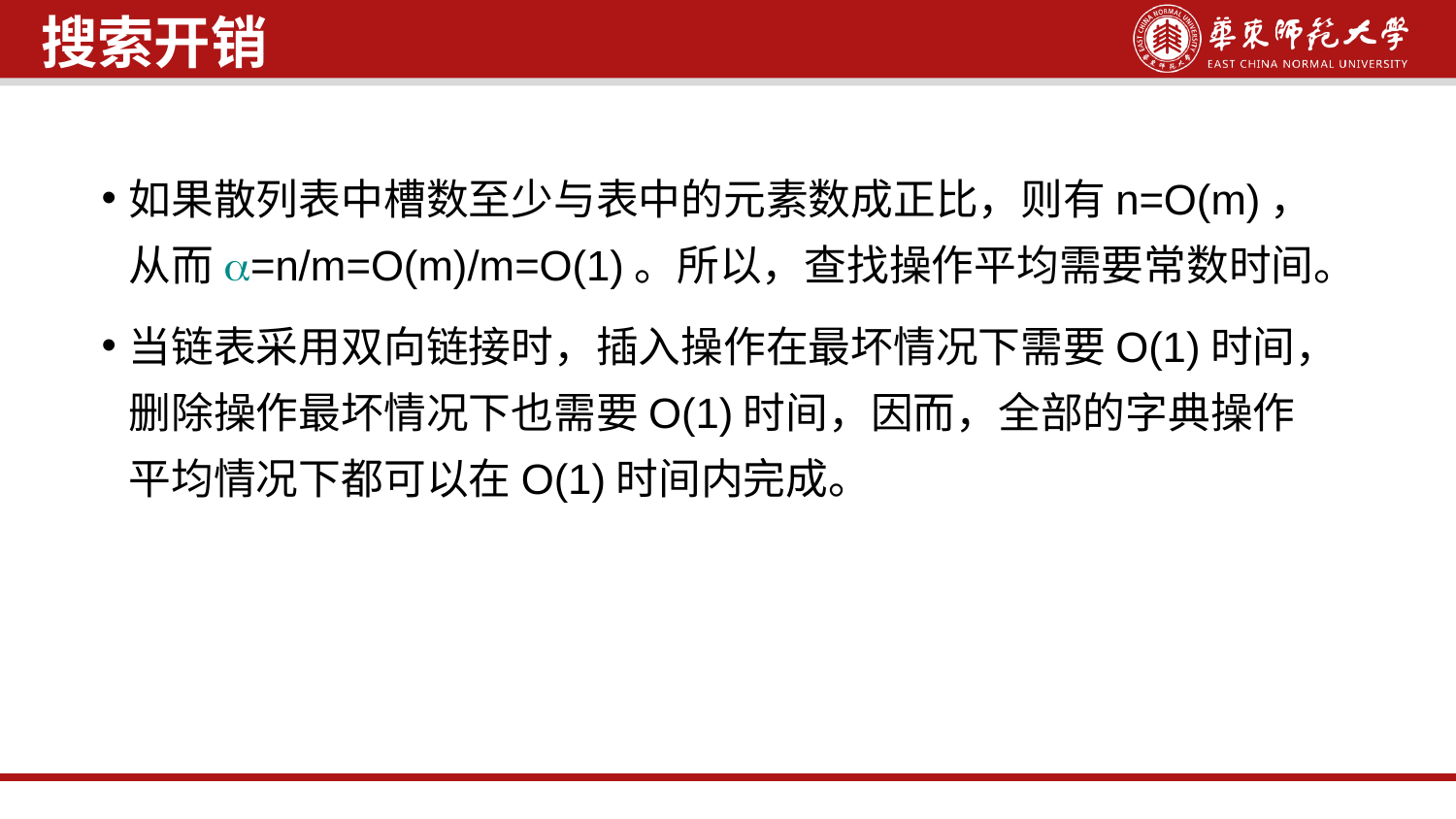

搜索开销
如果散列表中槽数至少与表中的元素数成正比，则有n=O(m)，从而α=n/m=O(m)/m=O(1)。所以，查找操作平均需要常数时间。
当链表采用双向链接时，插入操作在最坏情况下需要O(1)时间，删除操作最坏情况下也需要O(1)时间，因而，全部的字典操作平均情况下都可以在O(1)时间内完成。